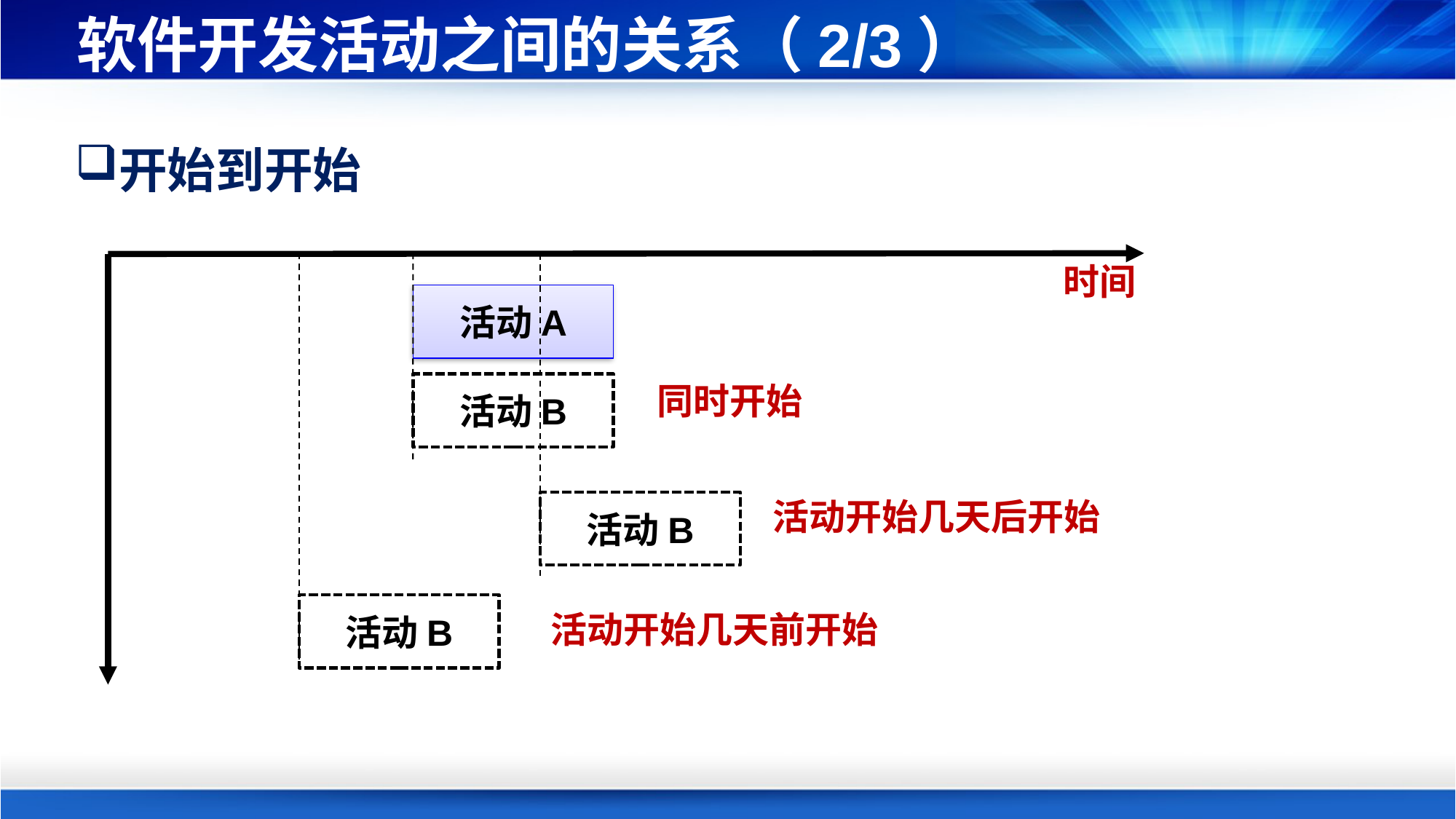

# 软件开发活动之间的关系（2/3）
开始到开始

时间
活动A
同时开始
活动B
活动开始几天后开始
活动B
活动B
活动开始几天前开始